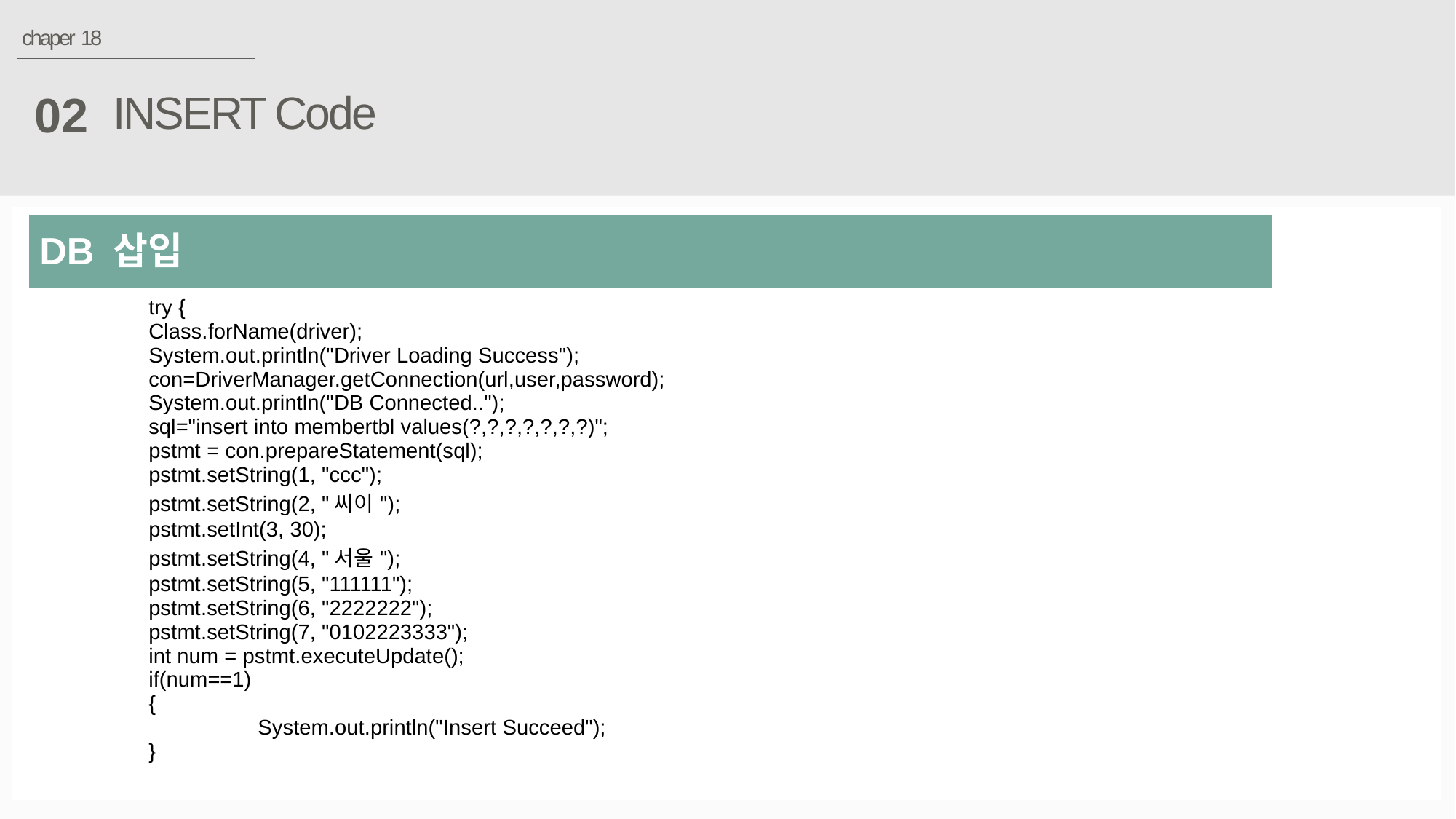

chaper  18
INSERT Code
02

| DB 삽입 |
| --- |
| try { Class.forName(driver); System.out.println("Driver Loading Success"); con=DriverManager.getConnection(url,user,password); System.out.println("DB Connected.."); sql="insert into membertbl values(?,?,?,?,?,?,?)"; pstmt = con.prepareStatement(sql); pstmt.setString(1, "ccc"); pstmt.setString(2, "씨이"); pstmt.setInt(3, 30); pstmt.setString(4, "서울"); pstmt.setString(5, "111111"); pstmt.setString(6, "2222222"); pstmt.setString(7, "0102223333"); int num = pstmt.executeUpdate(); if(num==1) { System.out.println("Insert Succeed"); } |